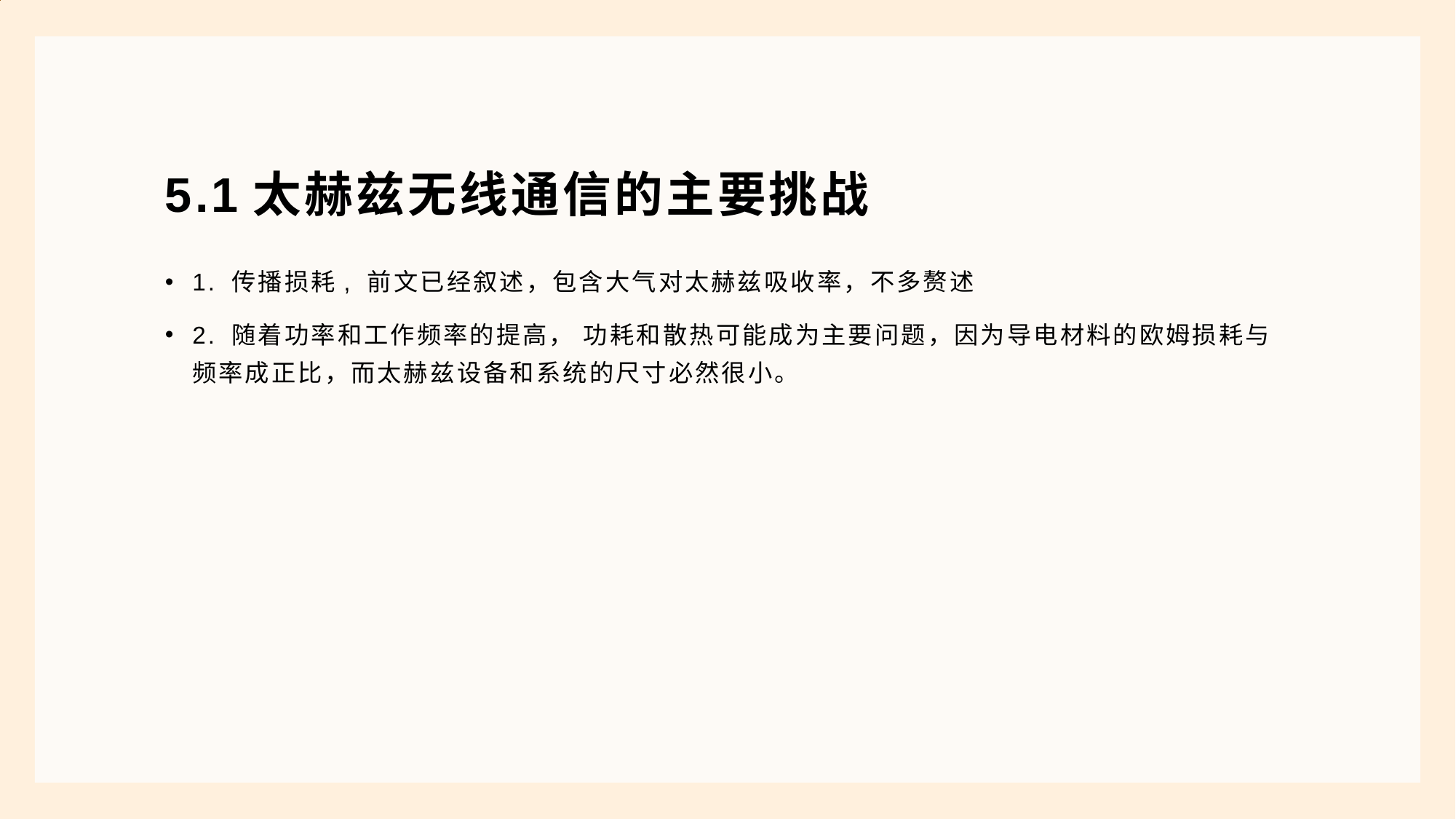

# 5.1太赫兹无线通信的主要挑战
1. 传播损耗, 前文已经叙述，包含大气对太赫兹吸收率，不多赘述
2. 随着功率和工作频率的提高， 功耗和散热可能成为主要问题，因为导电材料的欧姆损耗与频率成正比，而太赫兹设备和系统的尺寸必然很小。